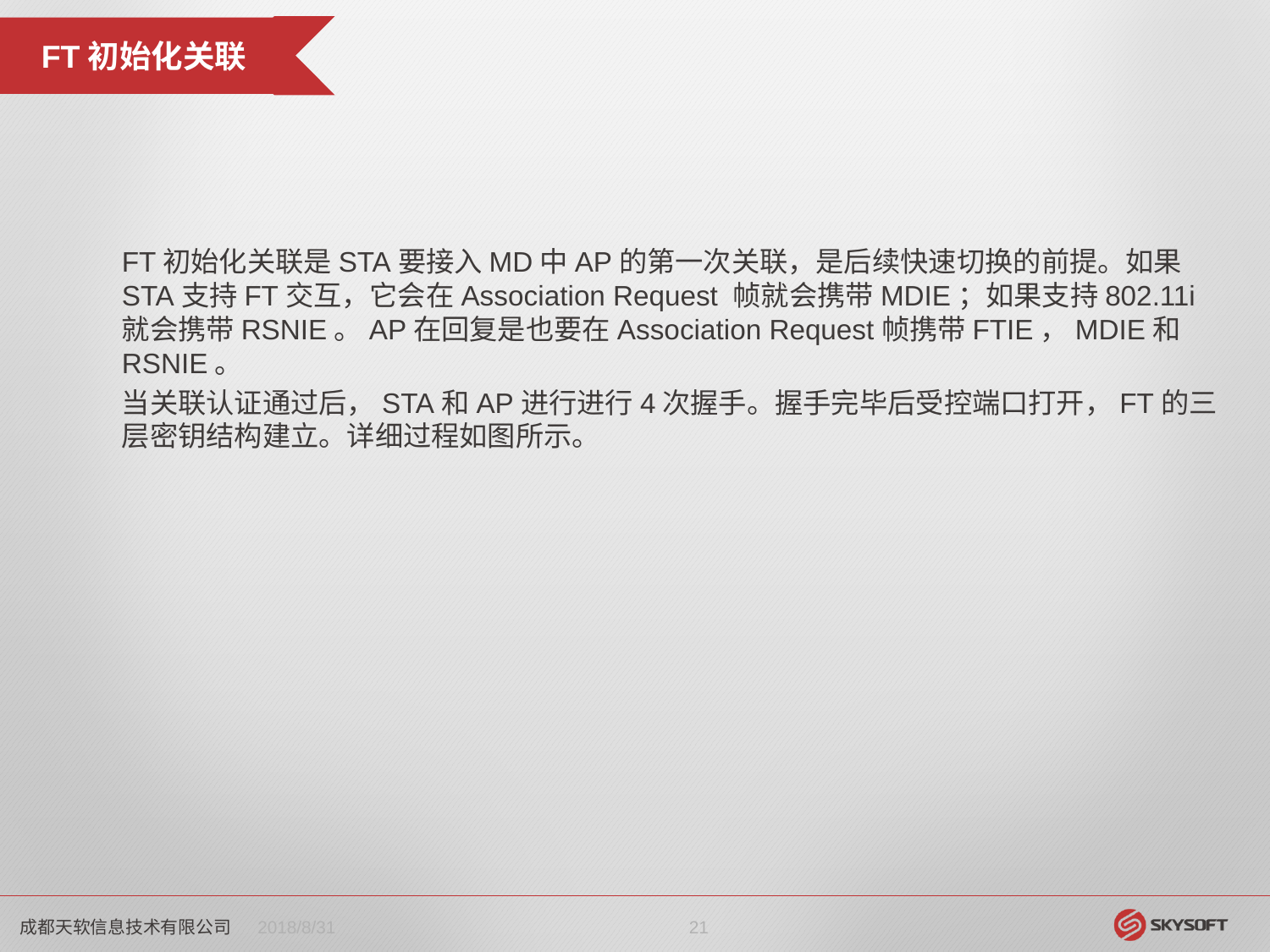

FT初始化关联

FT初始化关联是STA要接入MD中AP的第一次关联，是后续快速切换的前提。如果STA支持FT交互，它会在Association Request 帧就会携带MDIE；如果支持802.11i就会携带RSNIE。AP在回复是也要在Association Request帧携带FTIE，MDIE和RSNIE。
当关联认证通过后，STA和AP进行进行4次握手。握手完毕后受控端口打开，FT的三层密钥结构建立。详细过程如图所示。
成都天软信息技术有限公司
2018/8/31
21